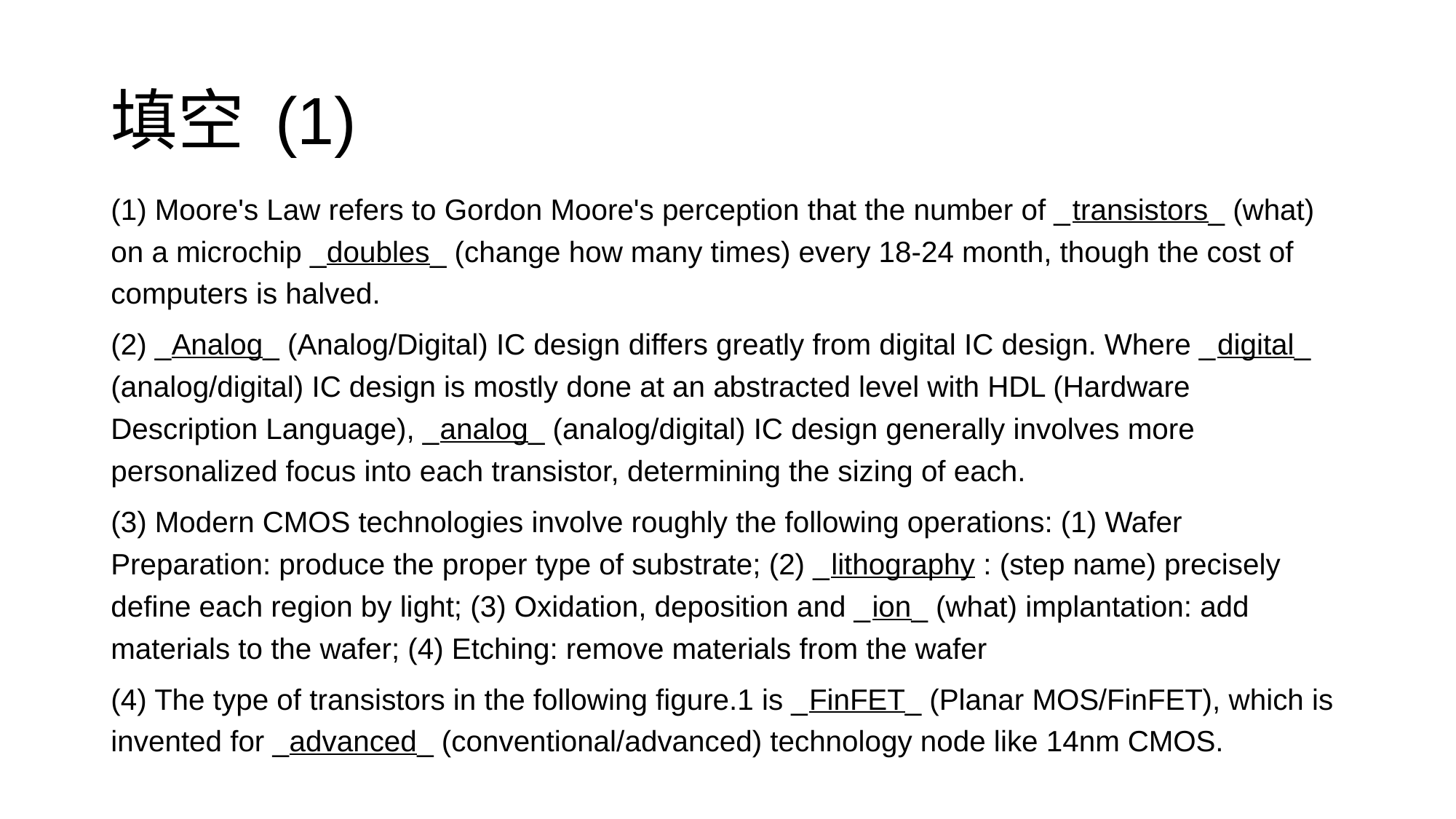

# 填空 (1)
(1) Moore's Law refers to Gordon Moore's perception that the number of _transistors_ (what) on a microchip _doubles_ (change how many times) every 18-24 month, though the cost of computers is halved.
(2) _Analog_ (Analog/Digital) IC design differs greatly from digital IC design. Where _digital_ (analog/digital) IC design is mostly done at an abstracted level with HDL (Hardware Description Language), _analog_ (analog/digital) IC design generally involves more personalized focus into each transistor, determining the sizing of each.
(3) Modern CMOS technologies involve roughly the following operations: (1) Wafer Preparation: produce the proper type of substrate; (2) _lithography : (step name) precisely define each region by light; (3) Oxidation, deposition and _ion_ (what) implantation: add materials to the wafer; (4) Etching: remove materials from the wafer
(4) The type of transistors in the following figure.1 is _FinFET_ (Planar MOS/FinFET), which is invented for _advanced_ (conventional/advanced) technology node like 14nm CMOS.